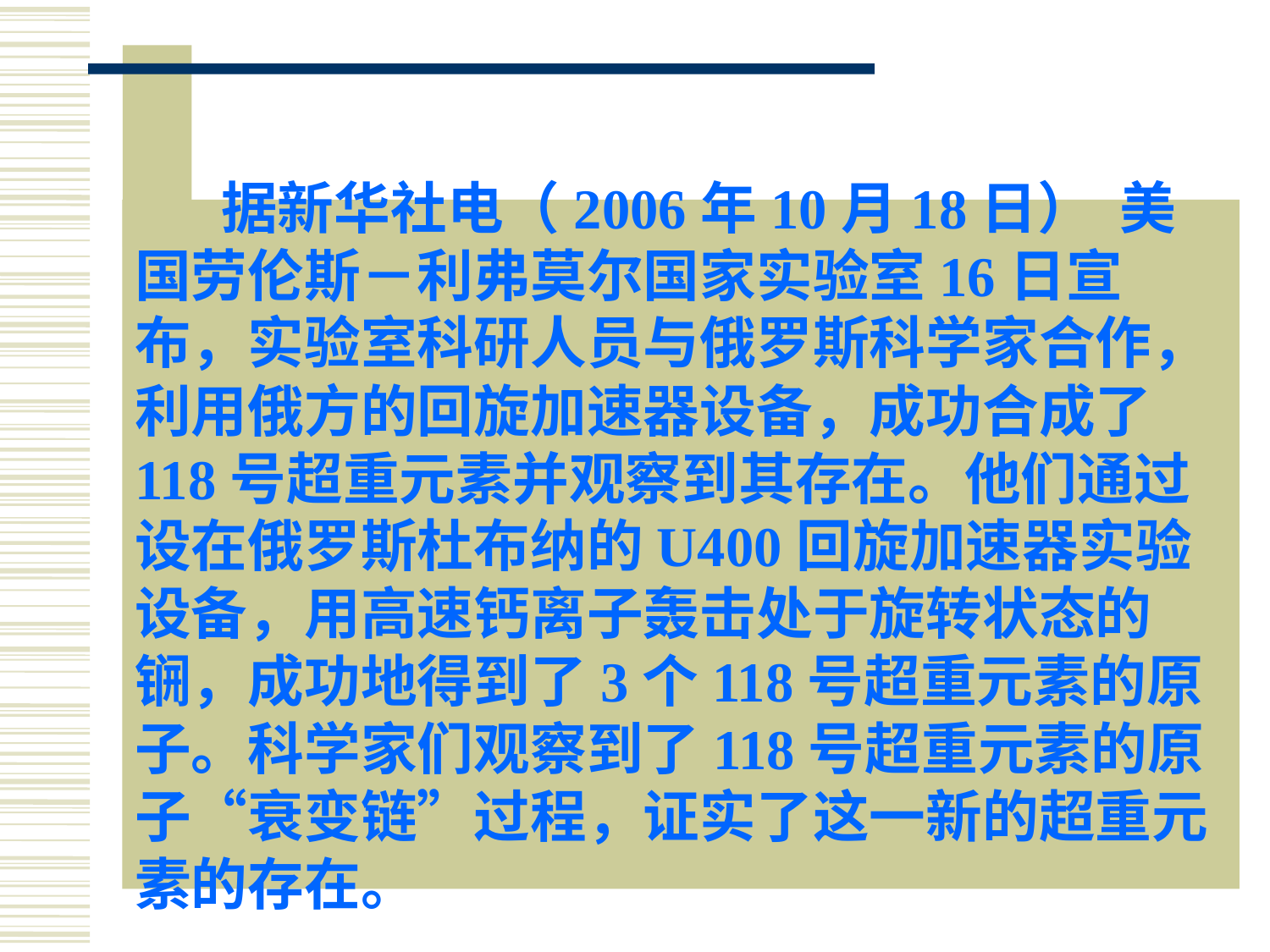

据新华社电（2006年10月18日）  美国劳伦斯－利弗莫尔国家实验室16日宣布，实验室科研人员与俄罗斯科学家合作，利用俄方的回旋加速器设备，成功合成了118号超重元素并观察到其存在。他们通过设在俄罗斯杜布纳的U400回旋加速器实验设备，用高速钙离子轰击处于旋转状态的锎，成功地得到了3个118号超重元素的原子。科学家们观察到了118号超重元素的原子“衰变链”过程，证实了这一新的超重元素的存在。